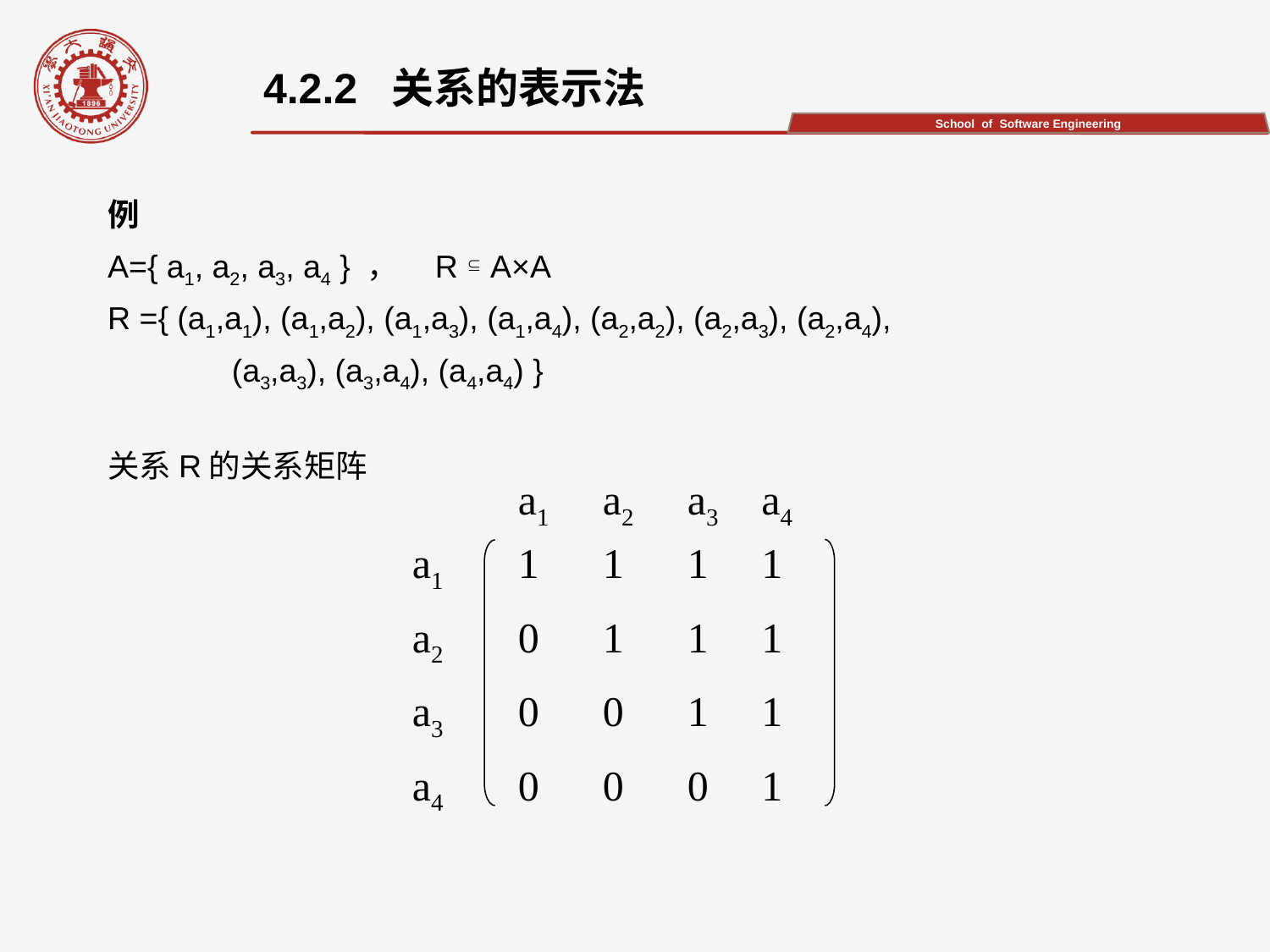

4.2.2  关系的表示法

例
A={ a1, a2, a3, a4 } ，    R ⊆ A×A
R ={ (a1,a1), (a1,a2), (a1,a3), (a1,a4), (a2,a2), (a2,a3), (a2,a4),
              (a3,a3), (a3,a4), (a4,a4) }

关系R的关系矩阵

a1
a2
a3
a4
a1
1
1
1
1

a2
0
1
1
1
a3
0
0
1
1
a4
0
0
0
1